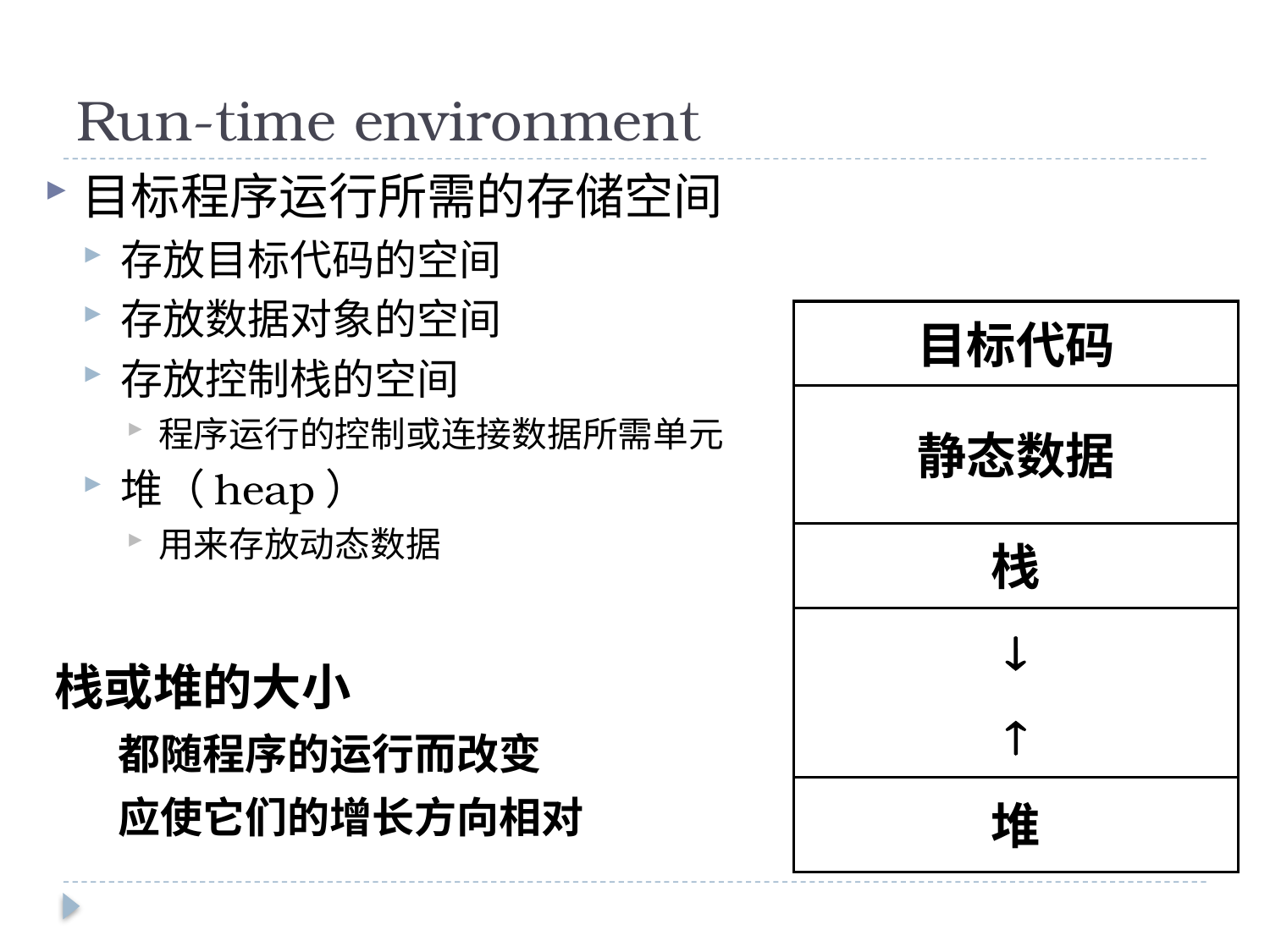

# Run-time environment
目标程序运行所需的存储空间
存放目标代码的空间
存放数据对象的空间
存放控制栈的空间
程序运行的控制或连接数据所需单元
堆（heap）
用来存放动态数据
目标代码

静态数据
栈
↓
↑
堆
栈或堆的大小
都随程序的运行而改变
应使它们的增长方向相对
26